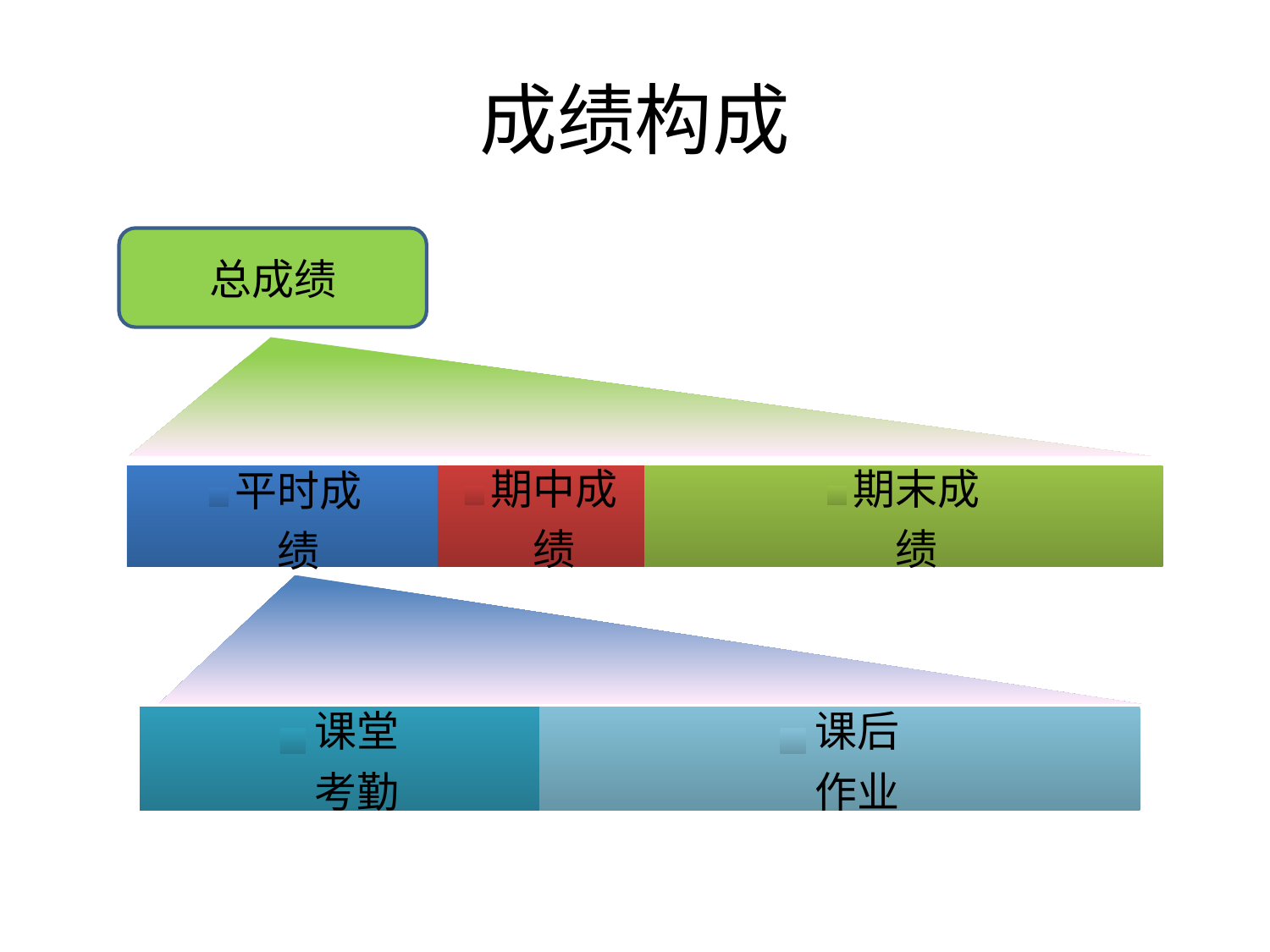

# 成绩构成
总成绩

### Chart

| Category | 系列 1 | 系列 2 | 系列 3 |
|---|---|---|---|
| 类别 1 | 30.0 | 20.0 | 50.0 |

### Chart

| Category | 系列 1 | 系列 2 |
|---|---|---|
| 类别 1 | 40.0 | 60.0 |